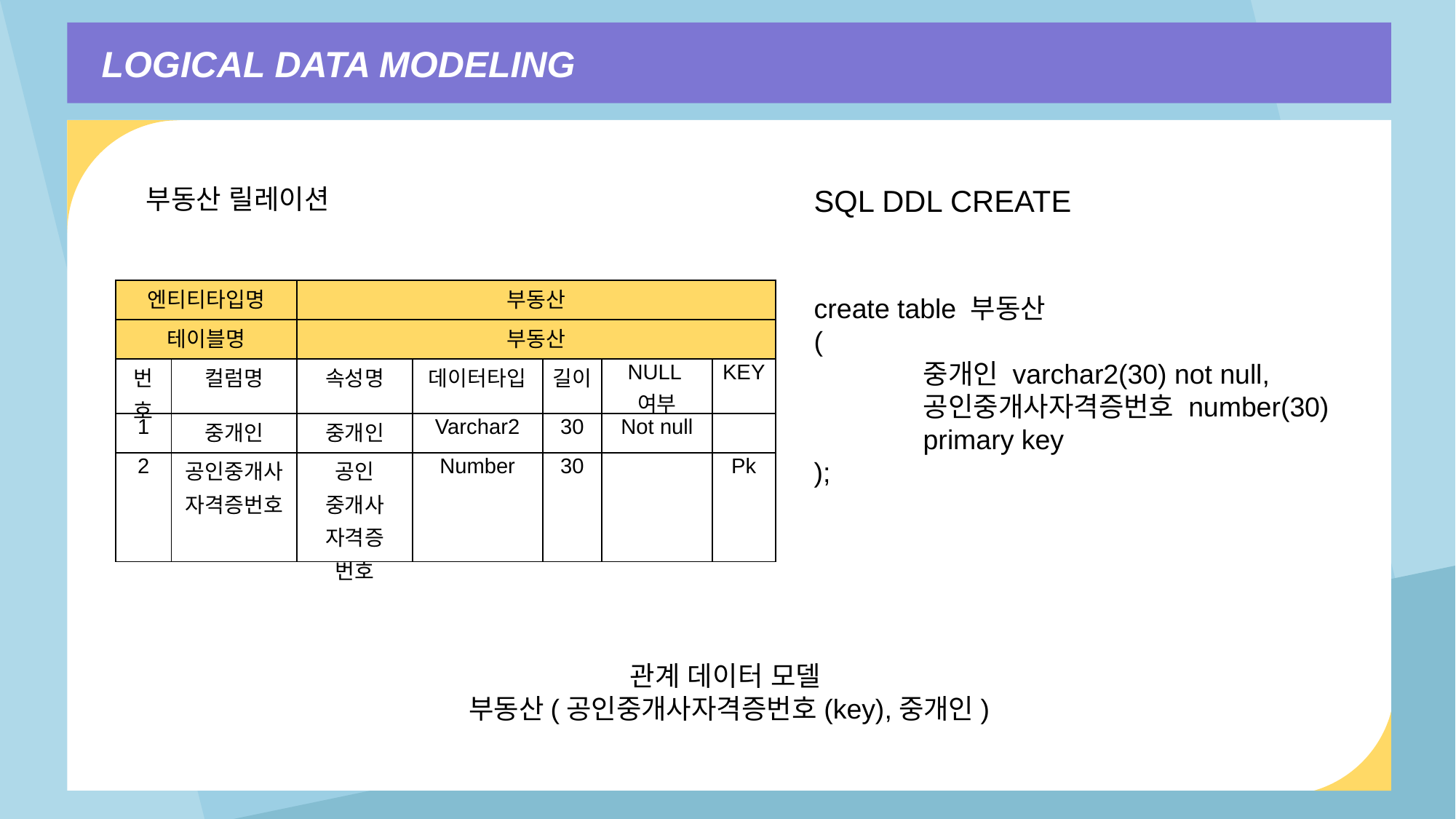

LOGICAL DATA MODELING

부동산 릴레이션
SQL DDL CREATE

create table 부동산
(
	중개인 varchar2(30) not null,
	공인중개사자격증번호 number(30)
	primary key
);
| 엔티티타입명 |  | 부동산 |  |  |  |  |
| --- | --- | --- | --- | --- | --- | --- |
| 테이블명 |  | 부동산 |  |  |  |  |
| 번호 | 컬럼명 | 속성명 | 데이터타입 | 길이 | NULL여부 | KEY |
| 1 | 중개인 | 중개인 | Varchar2 | 30 | Not null |  |
| 2 | 공인중개사자격증번호 | 공인 중개사 자격증 번호 | Number | 30 |  | Pk |

관계 데이터 모델
부동산(공인중개사자격증번호(key),중개인)